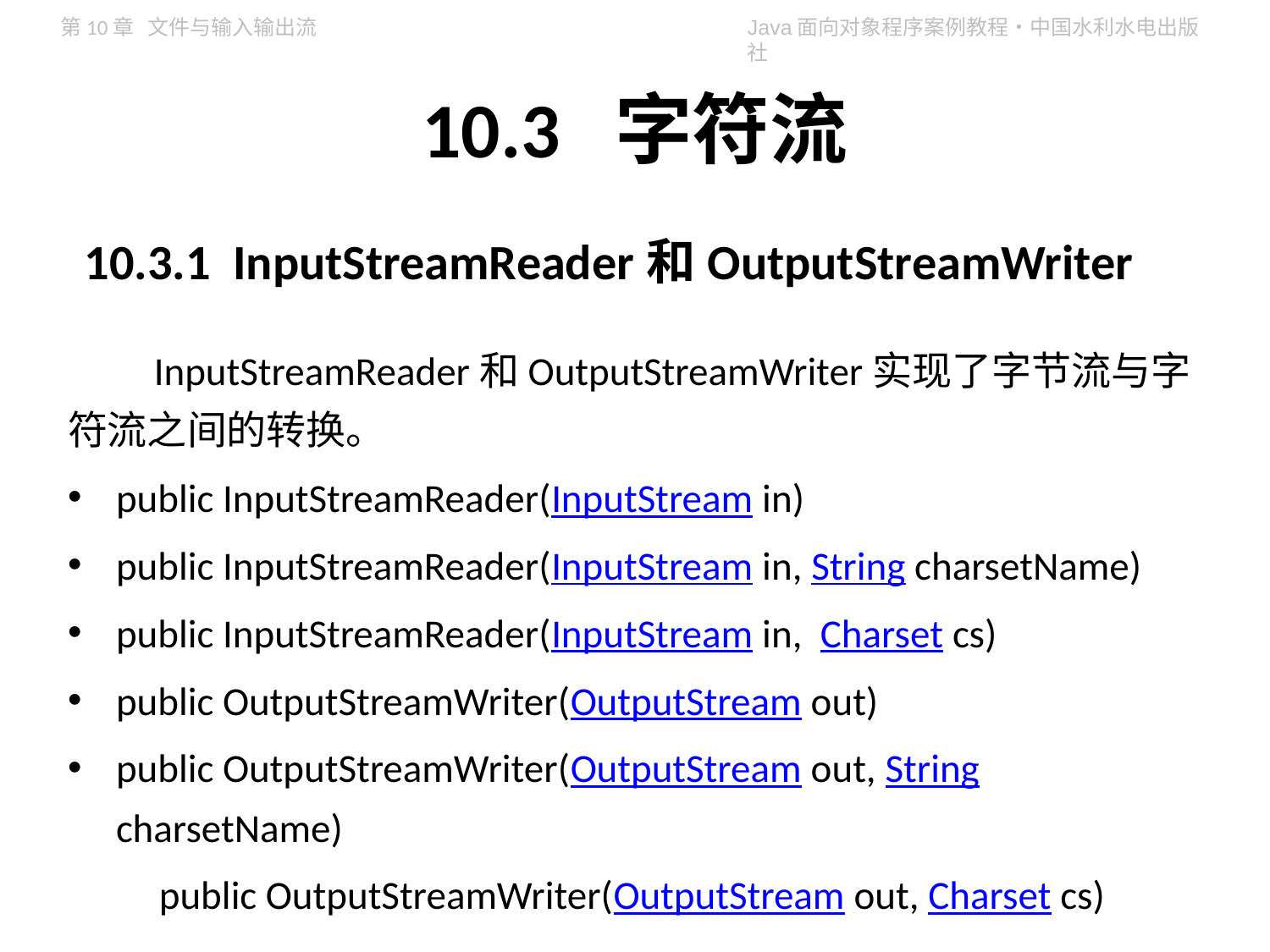

# 10.3  字符流
10.3.1  InputStreamReader和OutputStreamWriter
InputStreamReader和OutputStreamWriter实现了字节流与字符流之间的转换。
public InputStreamReader(InputStream in)
public InputStreamReader(InputStream in, String charsetName)
public InputStreamReader(InputStream in,  Charset cs)
public OutputStreamWriter(OutputStream out)
public OutputStreamWriter(OutputStream out, String charsetName)
public OutputStreamWriter(OutputStream out, Charset cs)